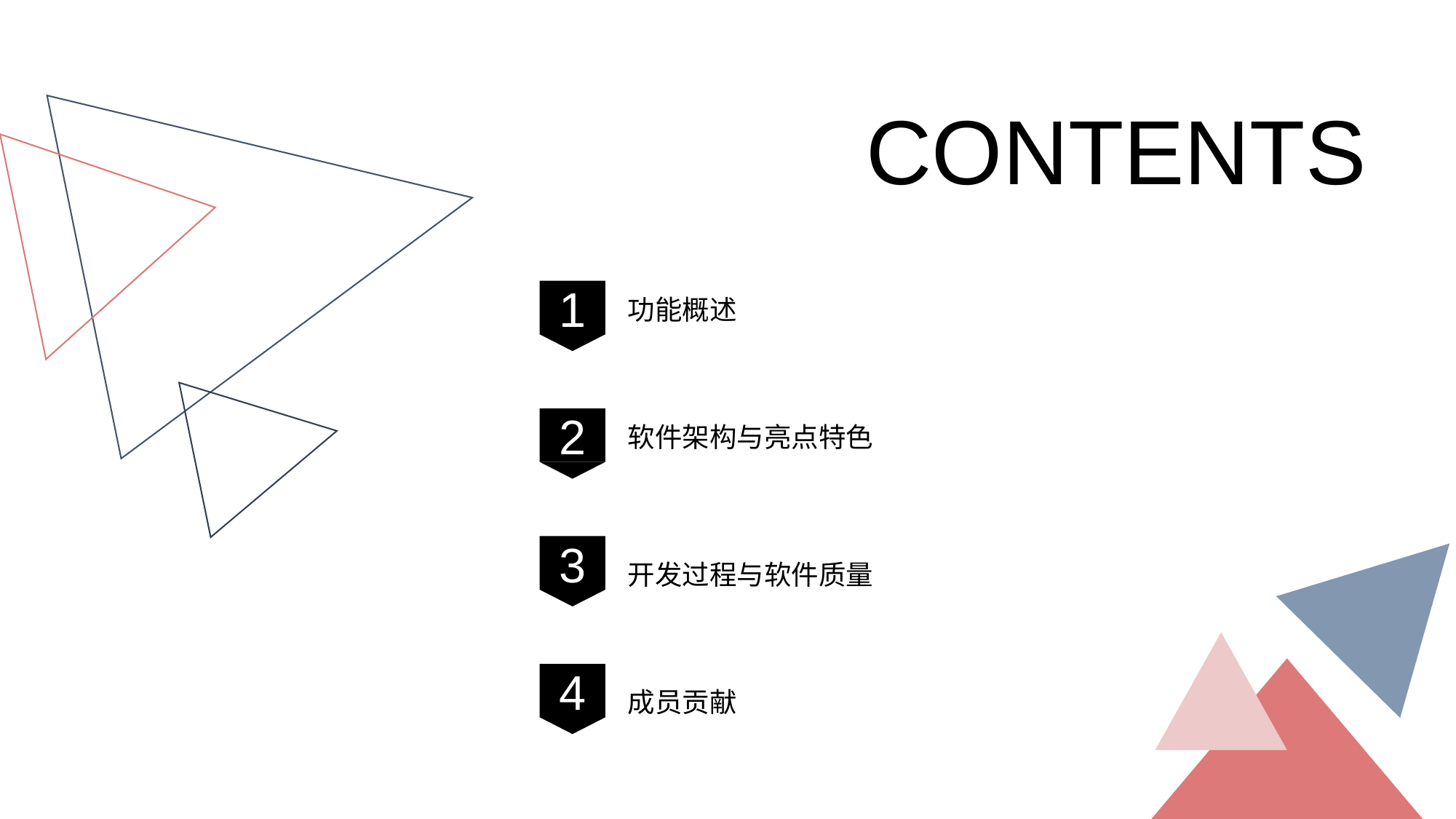

CONTENTS
1

功能概述
2

软件架构与亮点特色

3

开发过程与软件质量

4

成员贡献